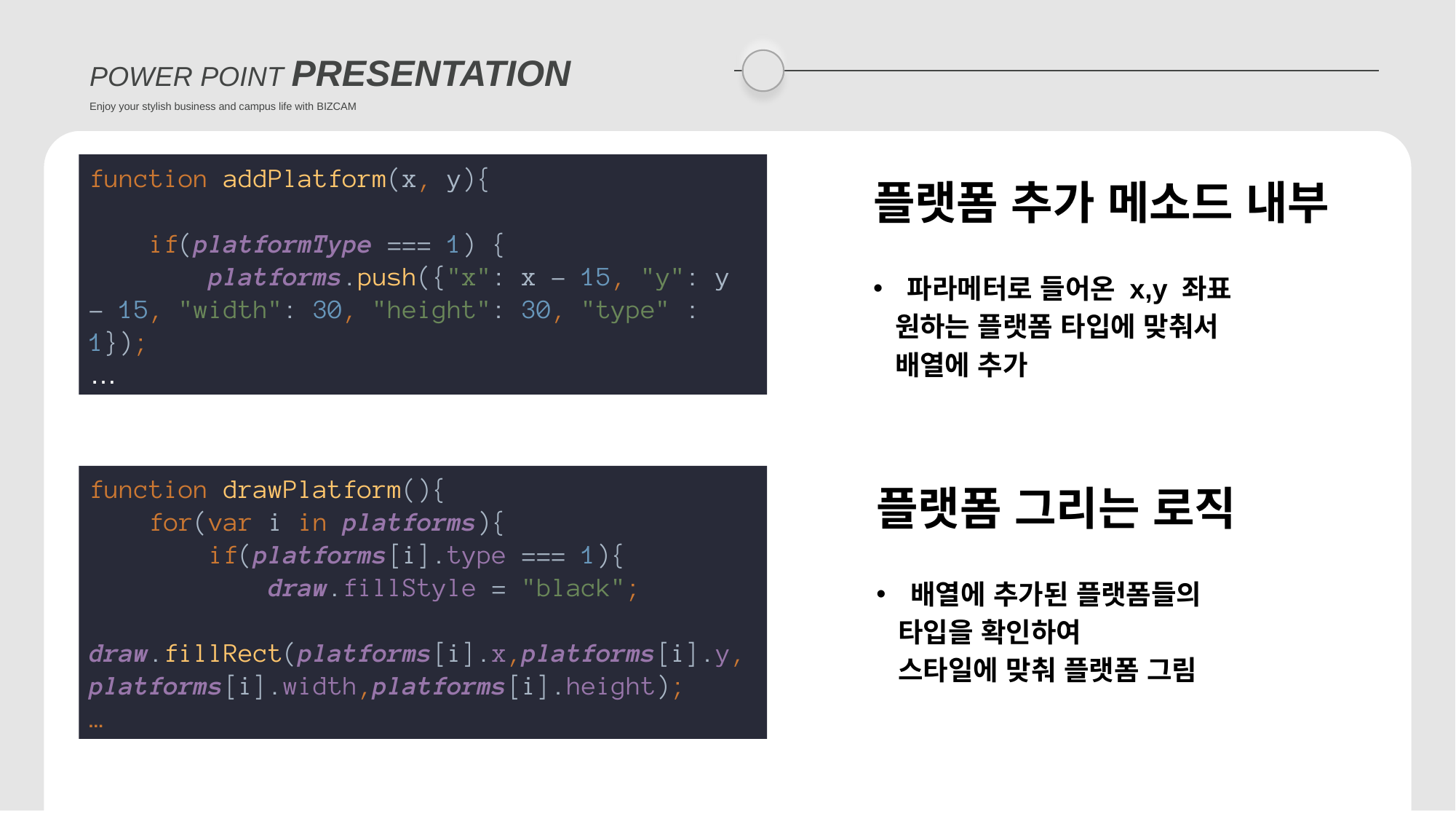

POWER POINT PRESENTATION
Enjoy your stylish business and campus life with BIZCAM

function addPlatform(x, y){
    if(platformType === 1) {
        platforms.push({"x": x - 15, "y": y - 15, "width": 30, "height": 30, "type" : 1});
…
플랫폼 추가 메소드 내부

파라메터로 들어온 x,y 좌표
  원하는 플랫폼 타입에 맞춰서
  배열에 추가

function drawPlatform(){
    for(var i in platforms){
        if(platforms[i].type === 1){
            draw.fillStyle = "black";
            draw.fillRect(platforms[i].x,platforms[i].y,platforms[i].width,platforms[i].height);
…
플랫폼 그리는 로직

배열에 추가된 플랫폼들의
  타입을 확인하여
  스타일에 맞춰 플랫폼 그림